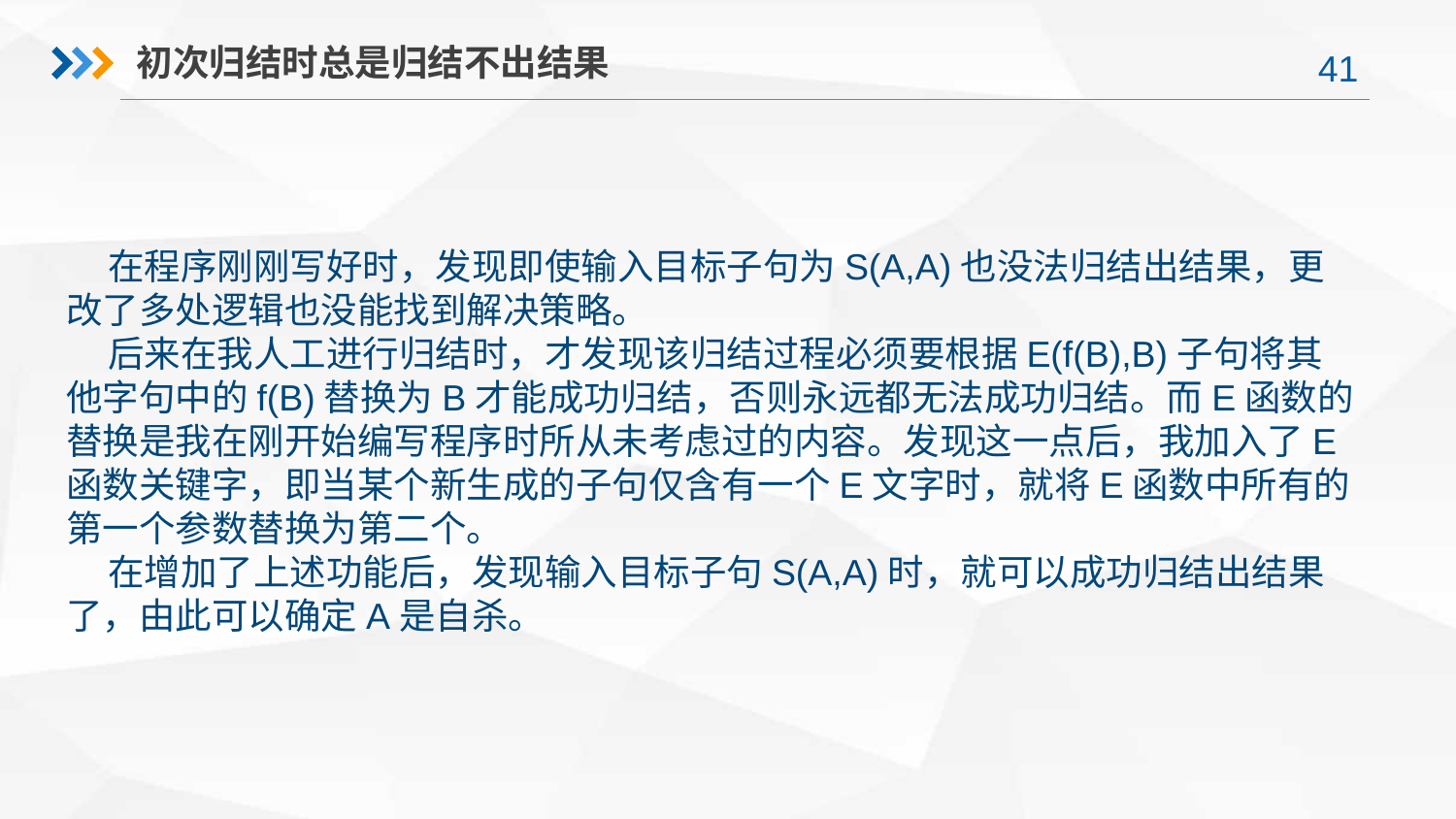

初次归结时总是归结不出结果
    在程序刚刚写好时，发现即使输入目标子句为S(A,A)也没法归结出结果，更改了多处逻辑也没能找到解决策略。
    后来在我人工进行归结时，才发现该归结过程必须要根据E(f(B),B)子句将其他字句中的f(B)替换为B才能成功归结，否则永远都无法成功归结。而E函数的替换是我在刚开始编写程序时所从未考虑过的内容。发现这一点后，我加入了E函数关键字，即当某个新生成的子句仅含有一个E文字时，就将E函数中所有的第一个参数替换为第二个。
    在增加了上述功能后，发现输入目标子句S(A,A)时，就可以成功归结出结果了，由此可以确定A是自杀。